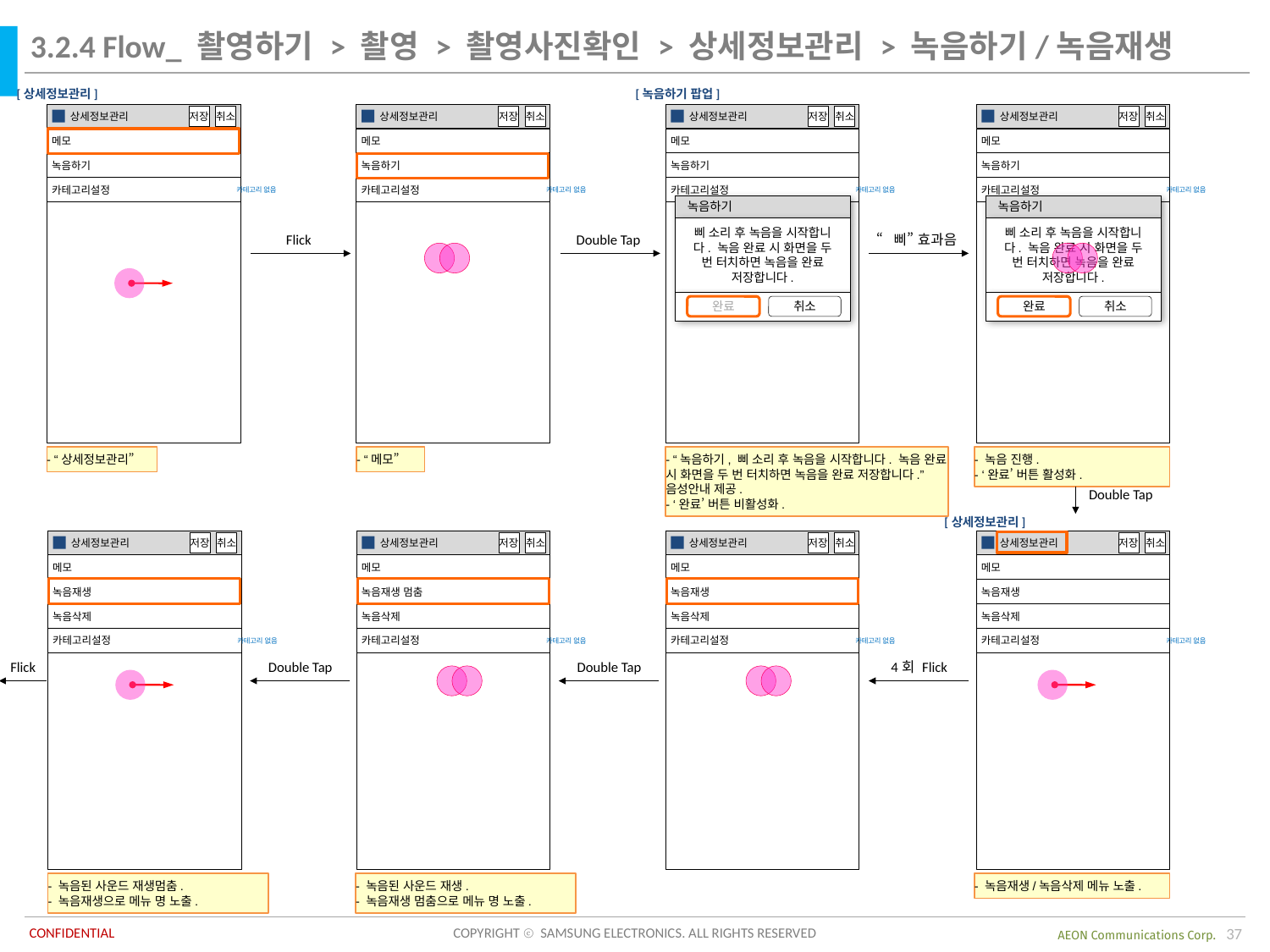

3.2.4 Flow_ 촬영하기 > 촬영 > 촬영사진확인 > 상세정보관리 > 녹음하기/녹음재생
[상세정보관리]
[녹음하기 팝업]

         상세정보관리

저장
취소
메모
녹음하기
카테고리설정
카테고리 없음

         상세정보관리

저장
취소
메모
녹음하기
카테고리설정
카테고리 없음

         상세정보관리

저장
취소
메모
녹음하기
카테고리설정
카테고리 없음

         상세정보관리

저장
취소
메모
녹음하기
카테고리설정
카테고리 없음

녹음하기
삐 소리 후 녹음을 시작합니다. 녹음 완료 시 화면을 두 번 터치하면 녹음을 완료 저장합니다.

완료
취소
녹음하기
삐 소리 후 녹음을 시작합니다. 녹음 완료 시 화면을 두 번 터치하면 녹음을 완료 저장합니다.

완료
취소
Flick
Double Tap
“삐” 효과음

- “상세정보관리”
- “메모”
- “녹음하기, 삐 소리 후 녹음을 시작합니다. 녹음 완료 시 화면을 두 번 터치하면 녹음을 완료 저장합니다.” 음성안내 제공.
- ‘완료’ 버튼 비활성화.
- 녹음 진행.
- ‘완료’ 버튼 활성화.
Double Tap
[상세정보관리]

         상세정보관리

저장
취소
메모
녹음재생
녹음삭제
카테고리설정
카테고리 없음

         상세정보관리

저장
취소
메모
녹음재생 멈춤
녹음삭제
카테고리설정
카테고리 없음

         상세정보관리

저장
취소
메모
녹음재생
녹음삭제
카테고리설정
카테고리 없음

         상세정보관리

저장
취소
메모
녹음재생
녹음삭제
카테고리설정
카테고리 없음

Flick
Double Tap
Double Tap
4회 Flick

- 녹음된 사운드 재생멈춤.
- 녹음재생으로 메뉴 명 노출.
- 녹음된 사운드 재생.
- 녹음재생 멈춤으로 메뉴 명 노출.
- 녹음재생/녹음삭제 메뉴 노출.
37